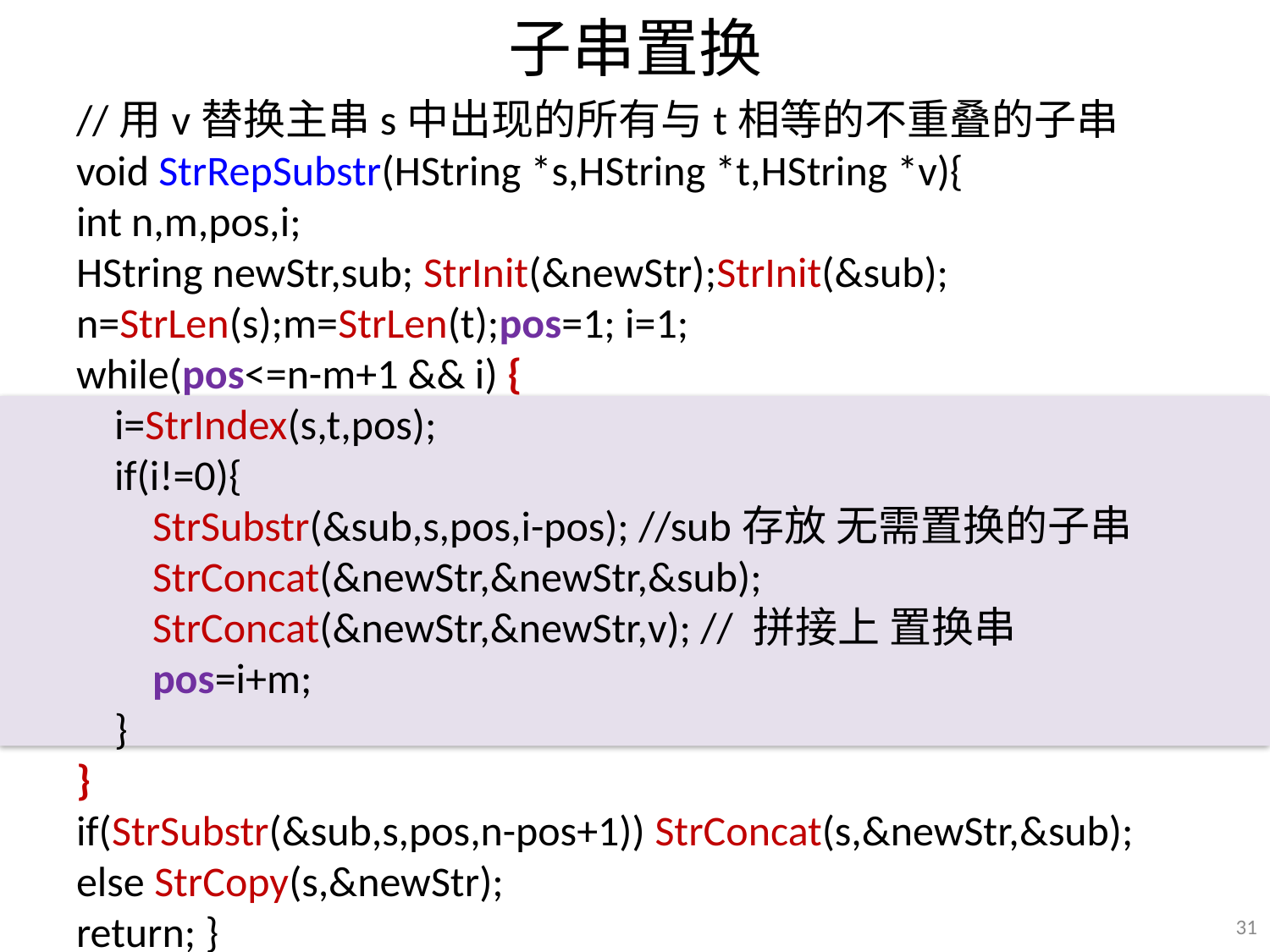

# 子串置换
//用v替换主串s中出现的所有与t相等的不重叠的子串
void StrRepSubstr(HString *s,HString *t,HString *v){
int n,m,pos,i;
HString newStr,sub; StrInit(&newStr);StrInit(&sub);
n=StrLen(s);m=StrLen(t);pos=1; i=1;
while(pos<=n-m+1 && i) {
    i=StrIndex(s,t,pos);
    if(i!=0){
        StrSubstr(&sub,s,pos,i-pos); //sub存放 无需置换的子串
        StrConcat(&newStr,&newStr,&sub);
        StrConcat(&newStr,&newStr,v); // 拼接上 置换串
        pos=i+m;
    }
}
if(StrSubstr(&sub,s,pos,n-pos+1)) StrConcat(s,&newStr,&sub);
else StrCopy(s,&newStr);
return; }

31